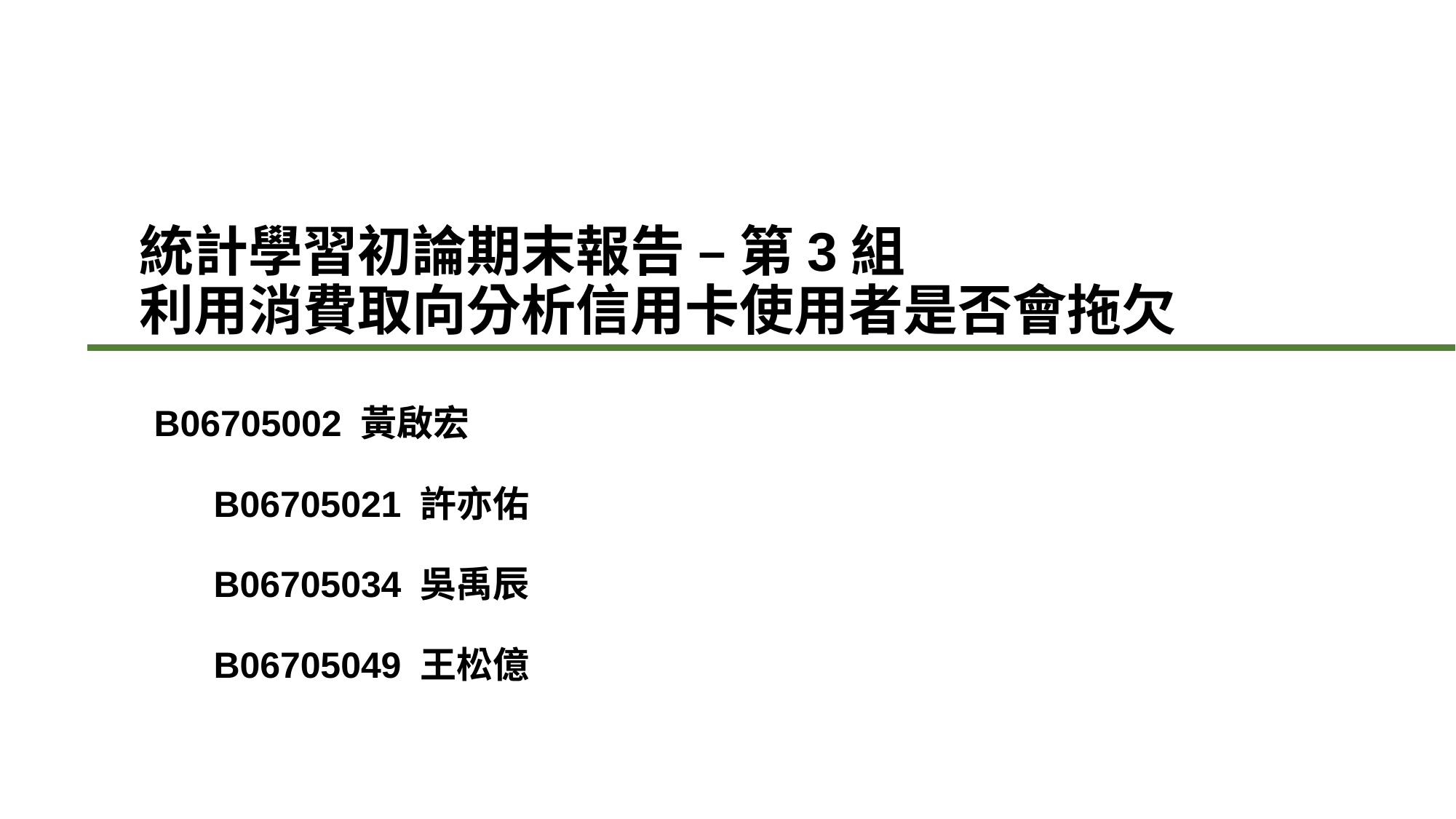

# 統計學習初論期末報告 – 第3組 利用消費取向分析信用卡使用者是否會拖欠
B06705002 黃啟宏
B06705021 許亦佑
B06705034 吳禹辰
B06705049 王松億